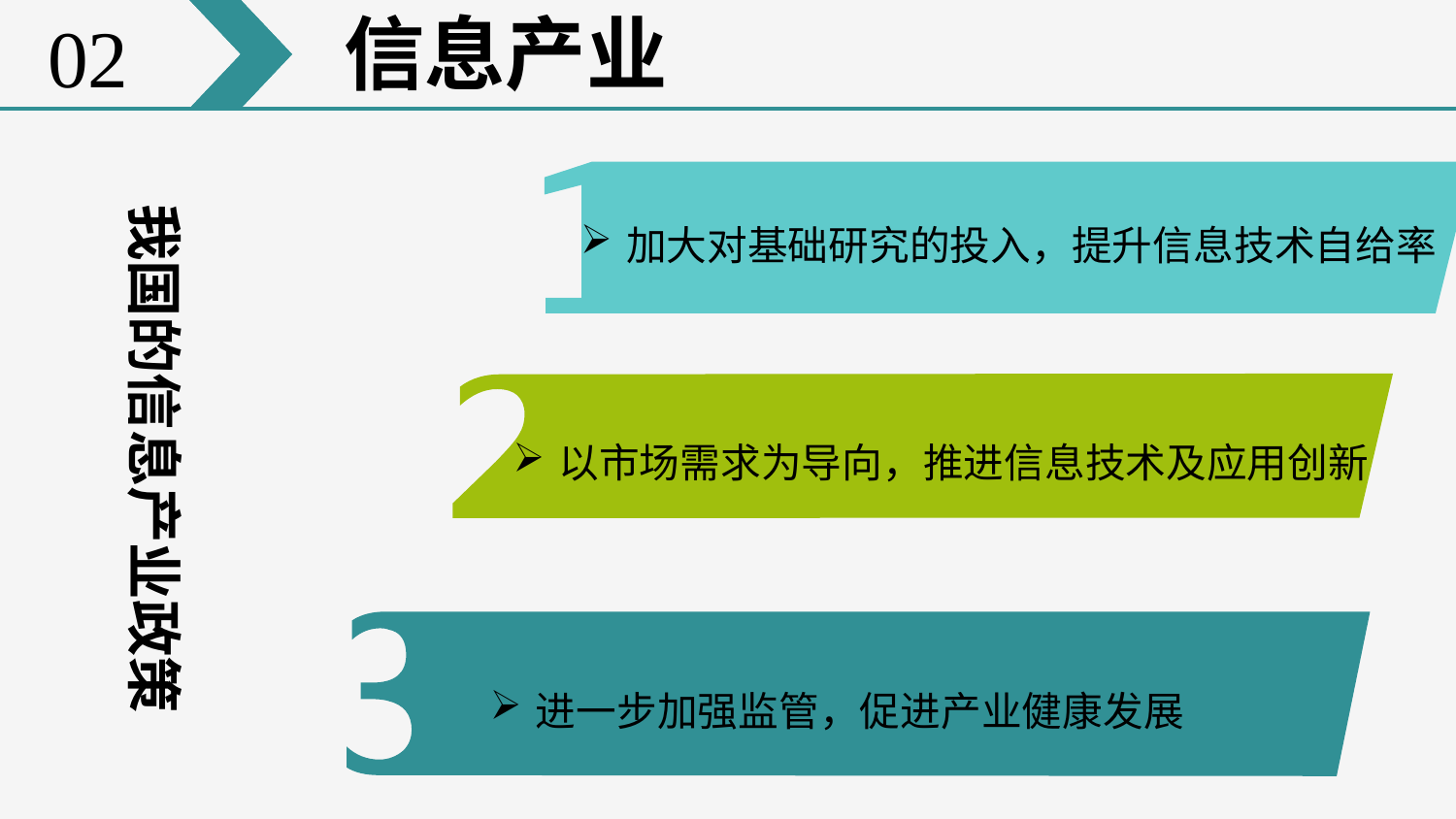

信息产业

02

加大对基础研究的投入，提升信息技术自给率
我国的信息产业政策

以市场需求为导向，推进信息技术及应用创新

进一步加强监管，促进产业健康发展